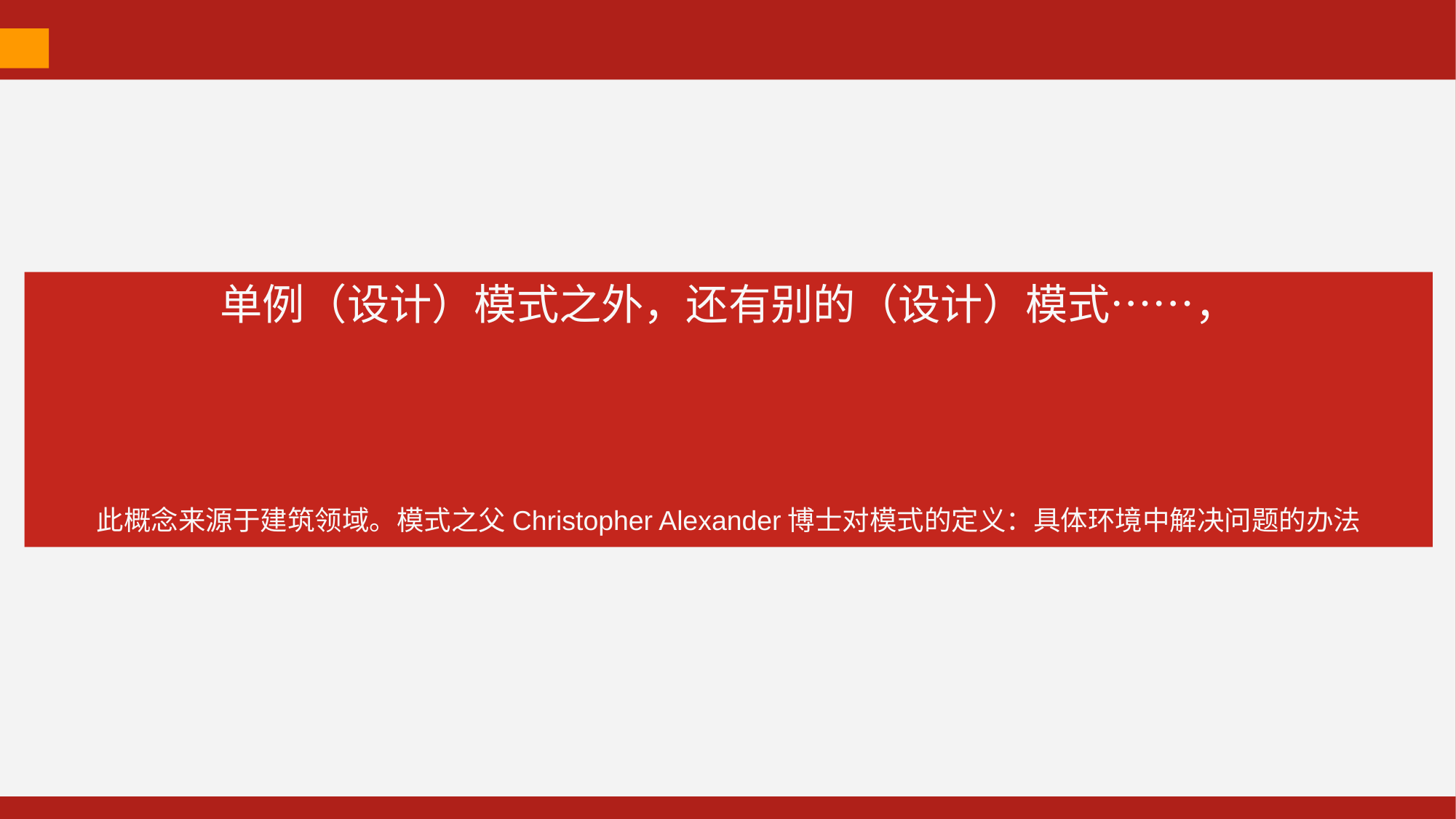

单例（设计）模式之外，还有别的（设计）模式……，

此概念来源于建筑领域。模式之父Christopher Alexander博士对模式的定义：具体环境中解决问题的办法